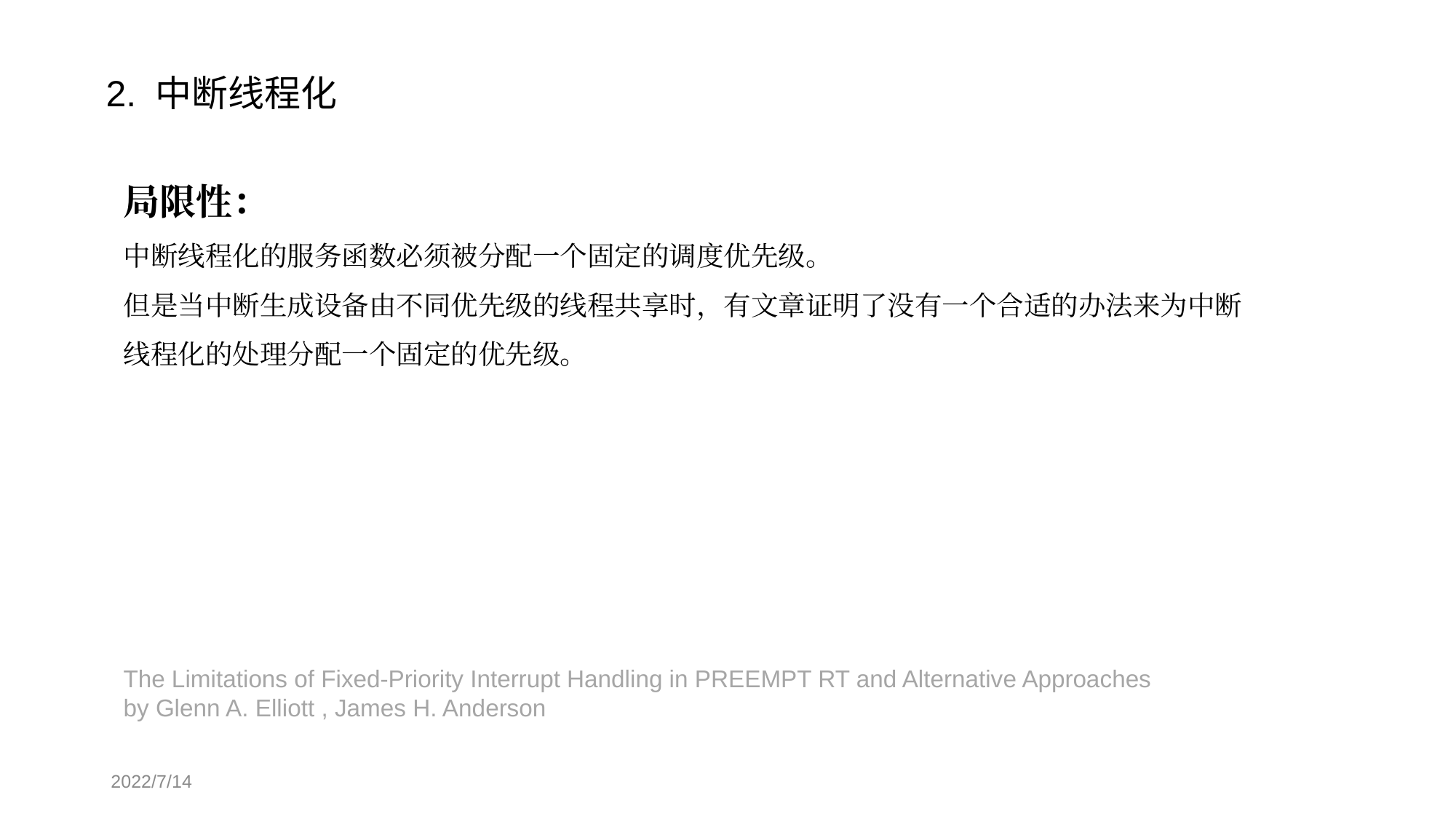

2. 中断线程化
局限性：
中断线程化的服务函数必须被分配一个固定的调度优先级。
但是当中断生成设备由不同优先级的线程共享时，有文章证明了没有一个合适的办法来为中断线程化的处理分配一个固定的优先级。
The Limitations of Fixed-Priority Interrupt Handling in PREEMPT RT and Alternative Approaches
by Glenn A. Elliott , James H. Anderson
2022/7/14